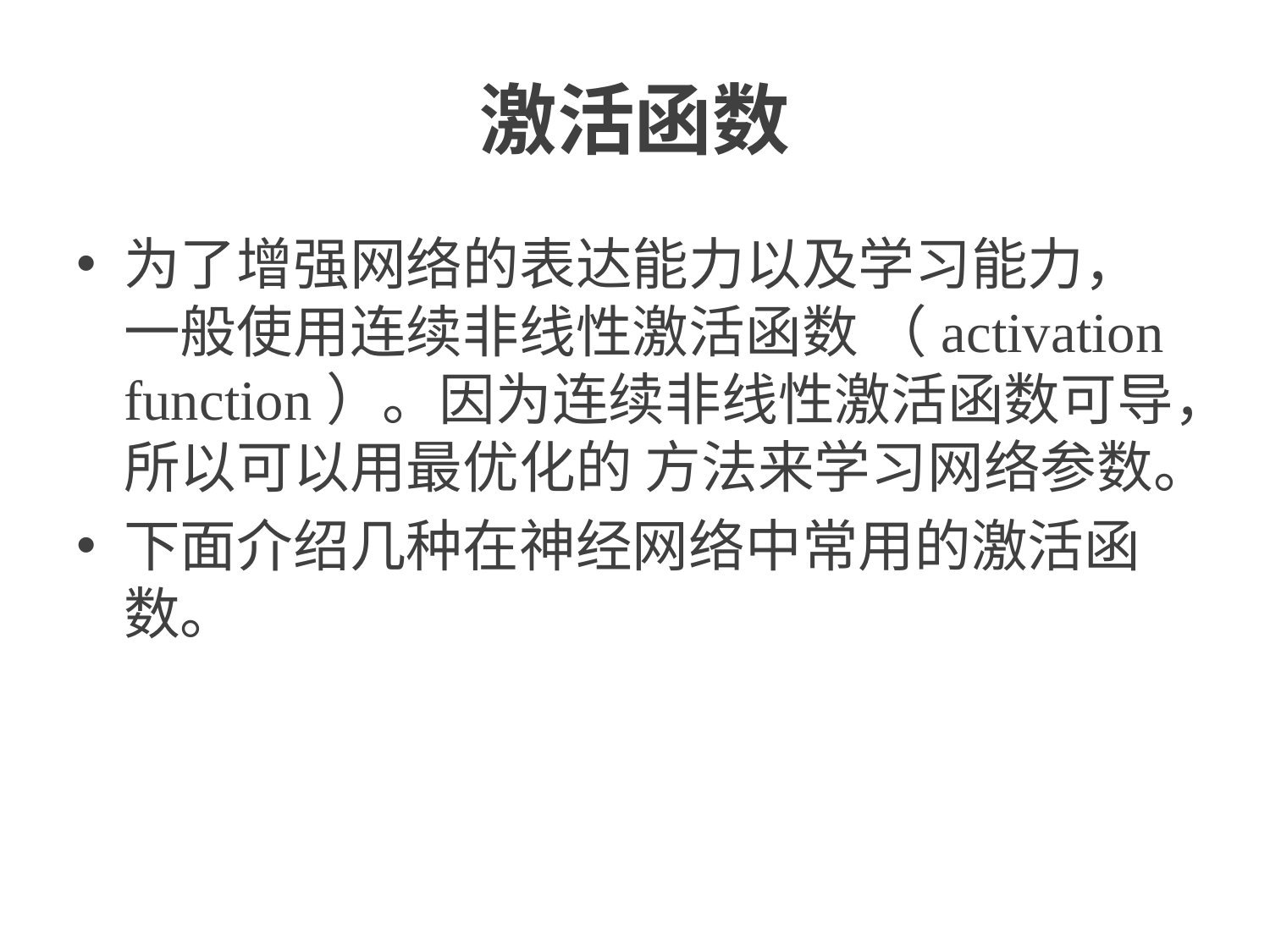

# 激活函数
为了增强网络的表达能力以及学习能力，一般使用连续非线性激活函数 （activation function）。因为连续非线性激活函数可导，所以可以用最优化的 方法来学习网络参数。
下面介绍几种在神经网络中常用的激活函数。